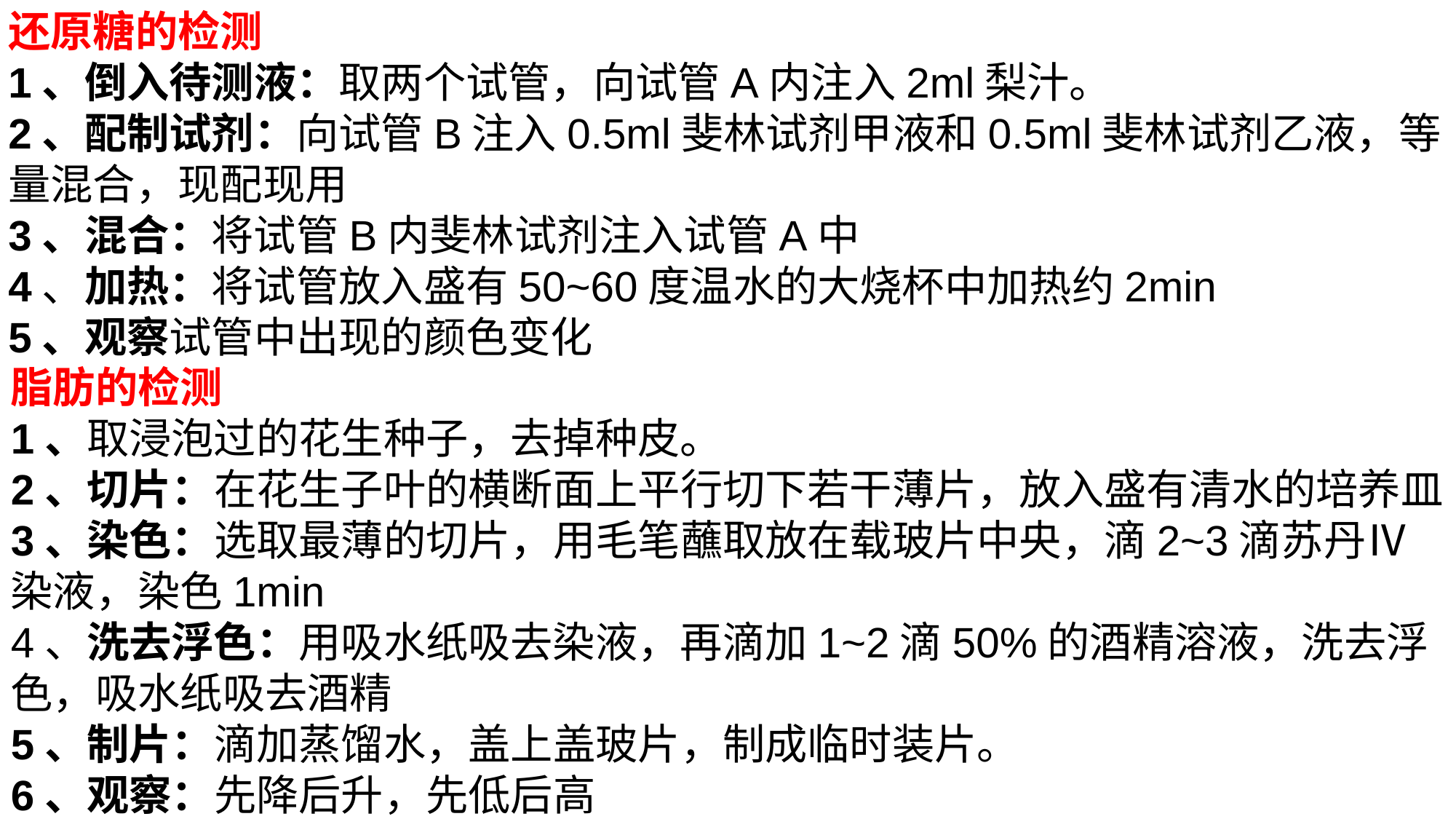

还原糖的检测
1、倒入待测液：取两个试管，向试管A内注入2ml梨汁。
2、配制试剂：向试管B注入0.5ml斐林试剂甲液和0.5ml斐林试剂乙液，等量混合，现配现用
3、混合：将试管B内斐林试剂注入试管A中
4、加热：将试管放入盛有50~60度温水的大烧杯中加热约2min
5、观察试管中出现的颜色变化
脂肪的检测
1、取浸泡过的花生种子，去掉种皮。
2、切片：在花生子叶的横断面上平行切下若干薄片，放入盛有清水的培养皿3、染色：选取最薄的切片，用毛笔蘸取放在载玻片中央，滴2~3滴苏丹Ⅳ染液，染色1min
4、洗去浮色：用吸水纸吸去染液，再滴加1~2滴50%的酒精溶液，洗去浮色，吸水纸吸去酒精
5、制片：滴加蒸馏水，盖上盖玻片，制成临时装片。
6、观察：先降后升，先低后高